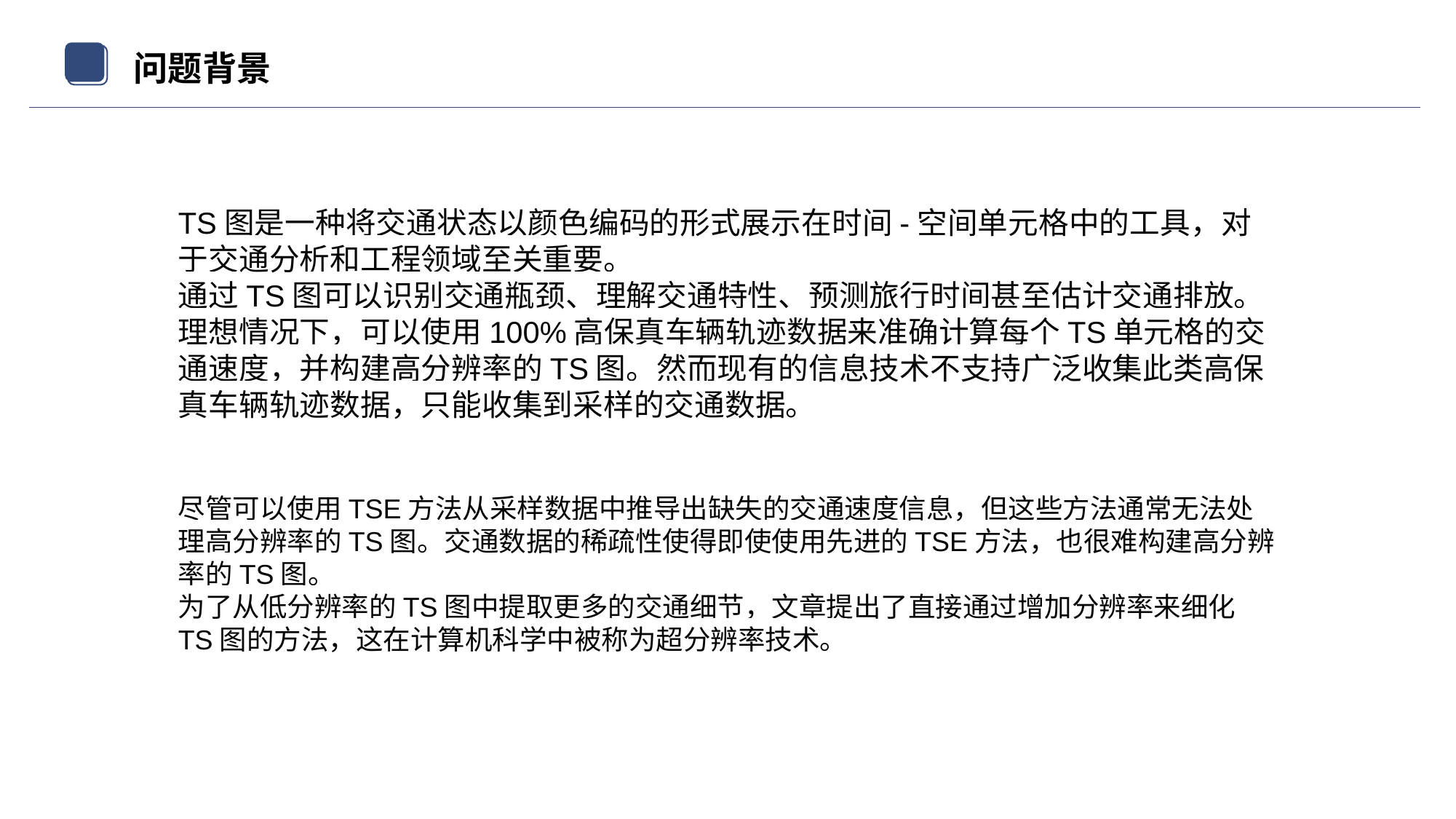

问题背景

TS图是一种将交通状态以颜色编码的形式展示在时间-空间单元格中的工具，对于交通分析和工程领域至关重要。
通过TS图可以识别交通瓶颈、理解交通特性、预测旅行时间甚至估计交通排放。
理想情况下，可以使用100%高保真车辆轨迹数据来准确计算每个TS单元格的交通速度，并构建高分辨率的TS图。然而现有的信息技术不支持广泛收集此类高保真车辆轨迹数据，只能收集到采样的交通数据。

尽管可以使用TSE方法从采样数据中推导出缺失的交通速度信息，但这些方法通常无法处理高分辨率的TS图。交通数据的稀疏性使得即使使用先进的TSE方法，也很难构建高分辨率的TS图。
为了从低分辨率的TS图中提取更多的交通细节，文章提出了直接通过增加分辨率来细化TS图的方法，这在计算机科学中被称为超分辨率技术。